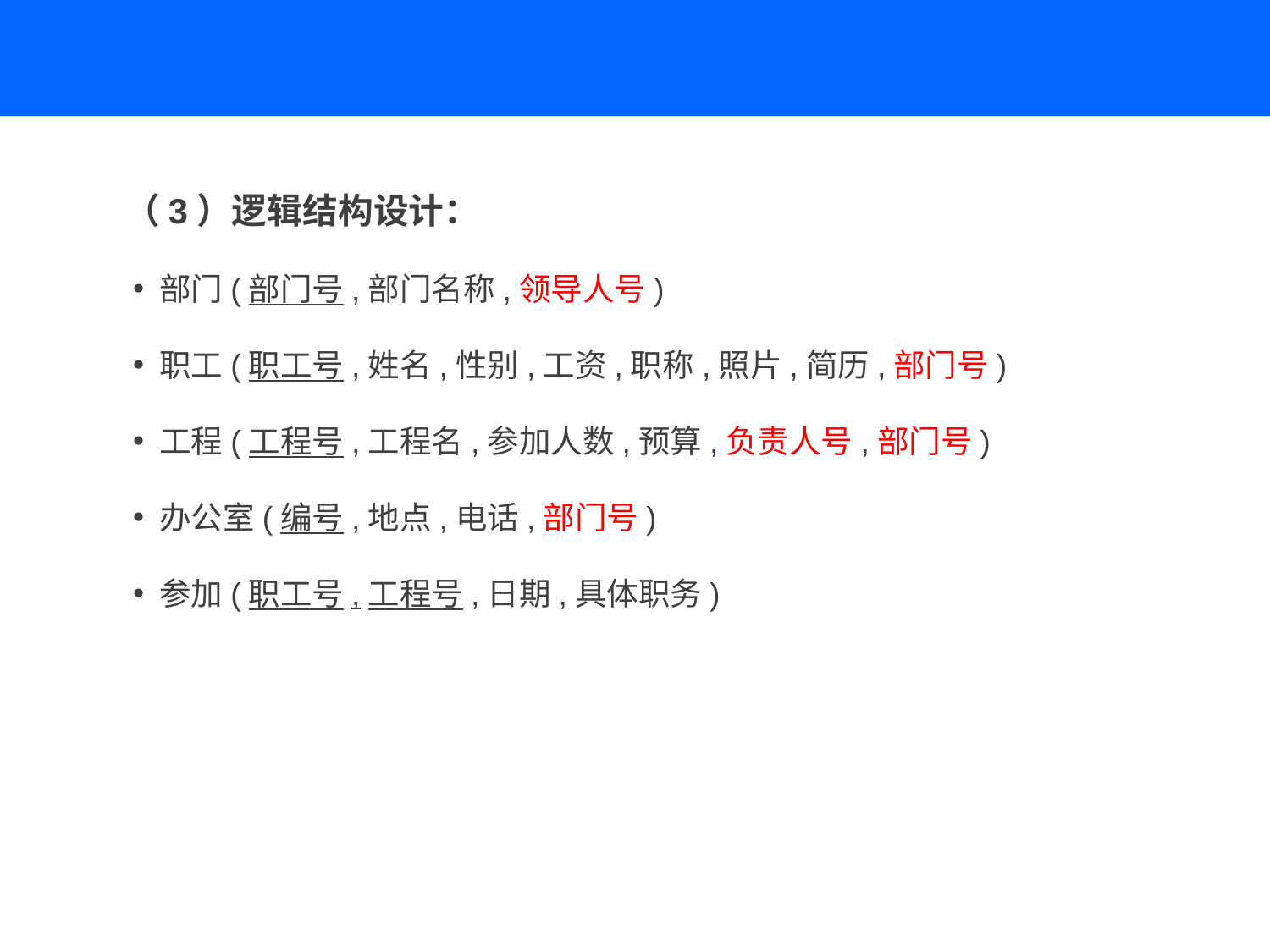

（3）逻辑结构设计：
部门(部门号,部门名称,领导人号)
职工(职工号,姓名,性别,工资,职称,照片,简历,部门号)
工程(工程号,工程名,参加人数,预算,负责人号,部门号)
办公室(编号,地点,电话,部门号)
参加(职工号,工程号,日期,具体职务)